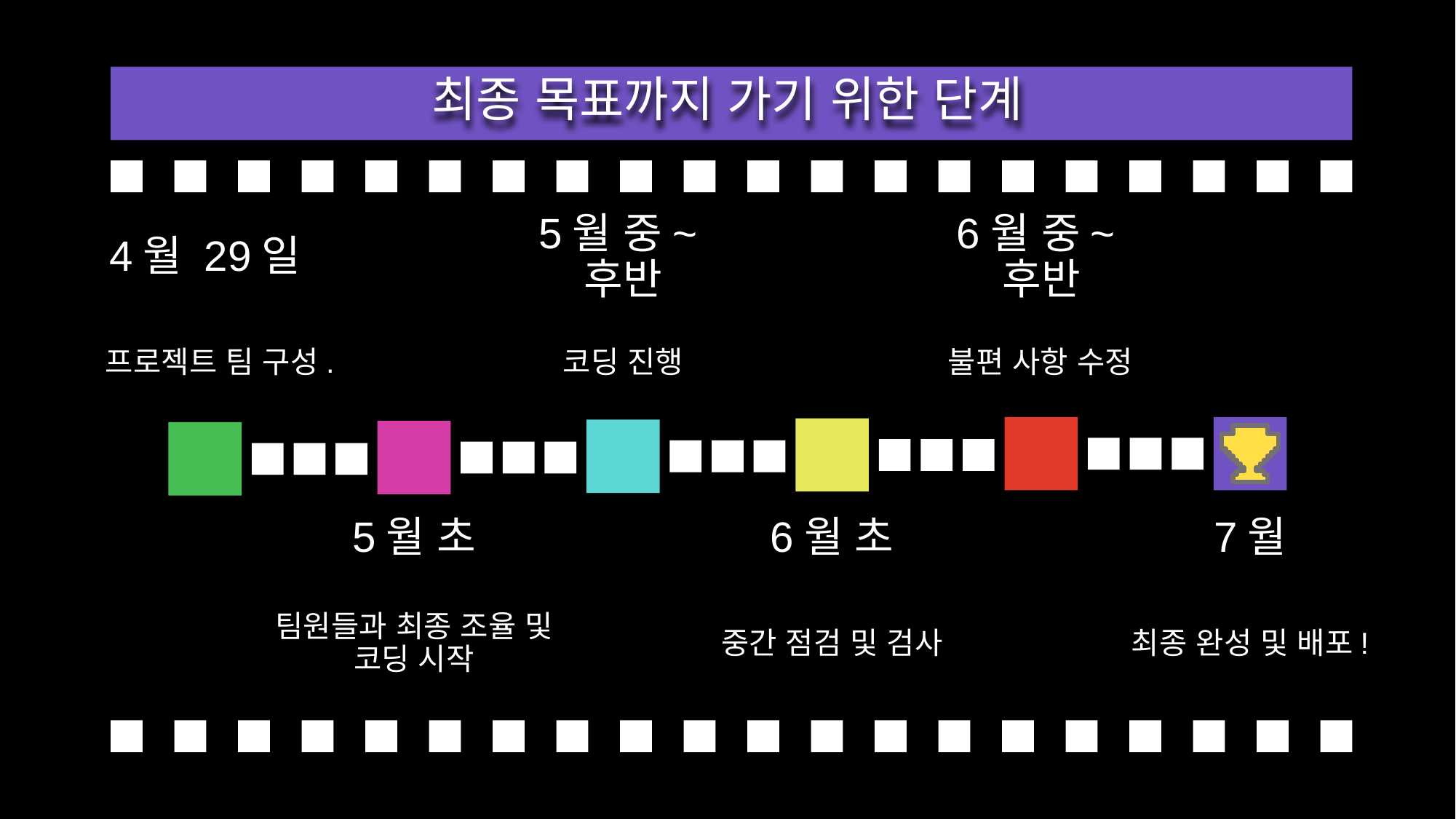

최종 목표까지 가기 위한 단계
4월 29일
5월 중~후반
6월 중~후반
프로젝트 팀 구성.
코딩 진행
불편 사항 수정
5월 초
6월 초
7월
팀원들과 최종 조율 및 코딩 시작
중간 점검 및 검사
최종 완성 및 배포!